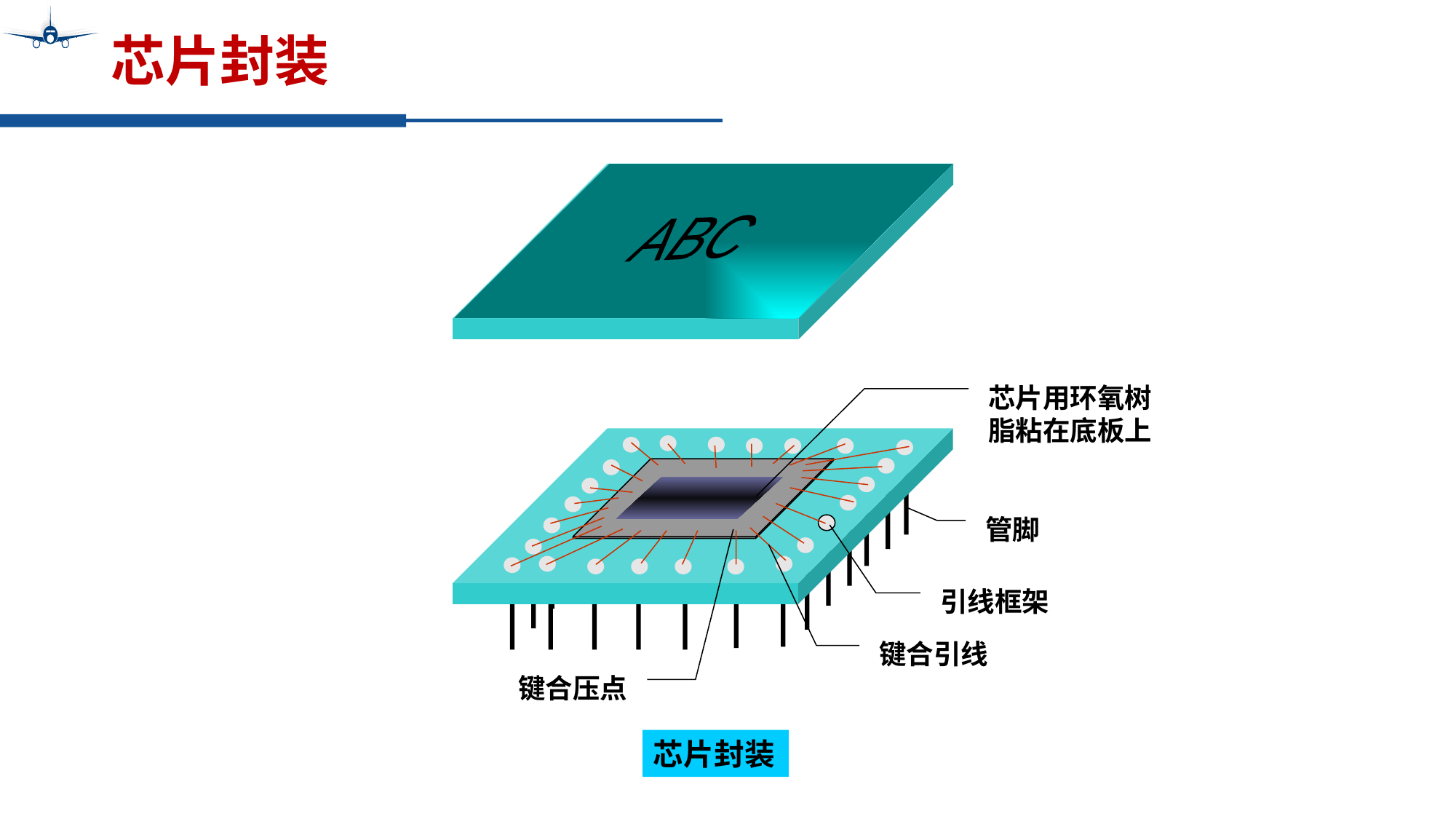

# 芯片封装

ABC
芯片用环氧树脂粘在底板上

键合引线
键合压点
管脚
引线框架
芯片封装